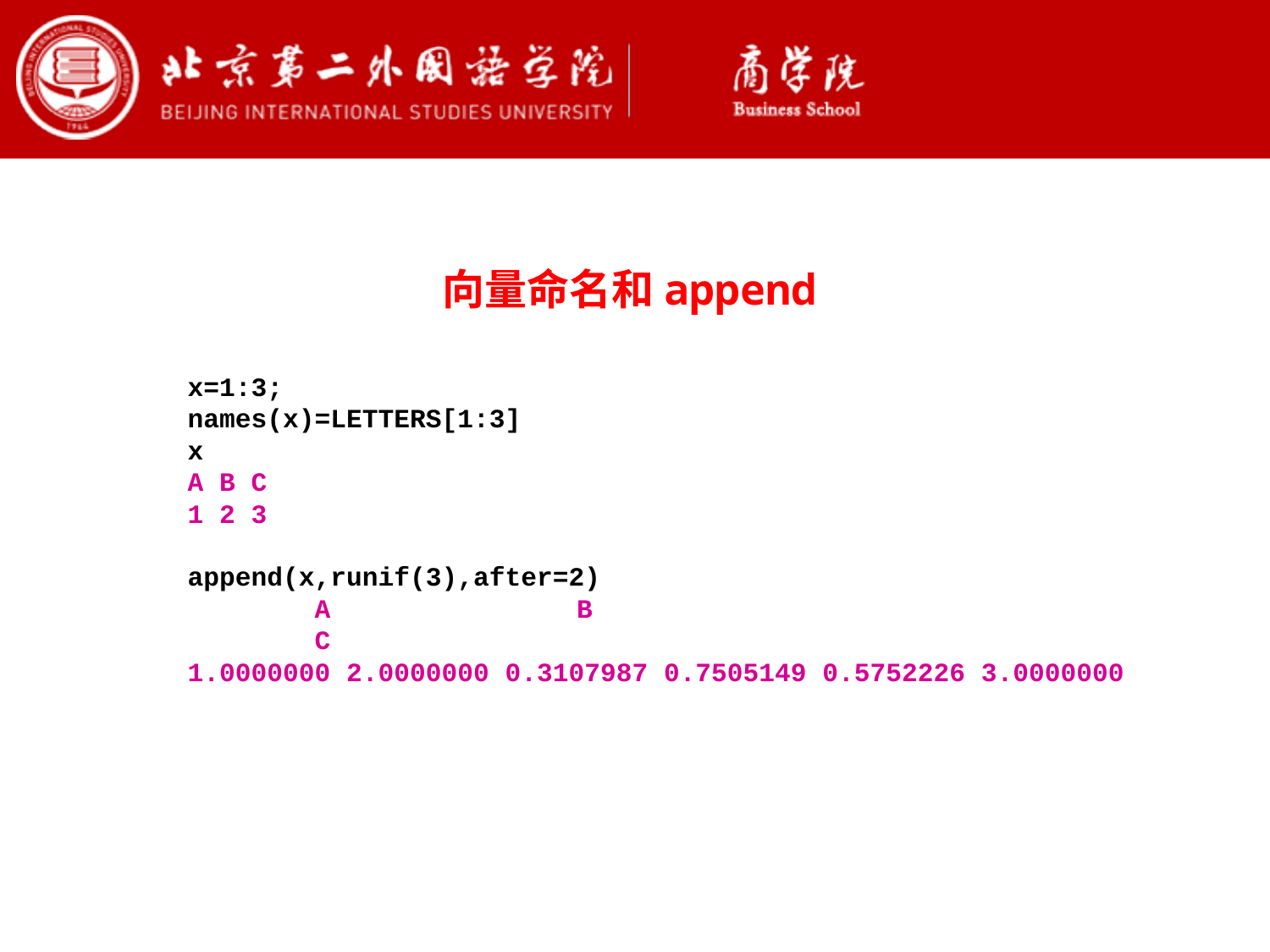

向量命名和append
x=1:3;
names(x)=LETTERS[1:3]
x
A B C
1 2 3

append(x,runif(3),after=2)
	A 		B  						C
1.0000000 2.0000000 0.3107987 0.7505149 0.5752226 3.0000000